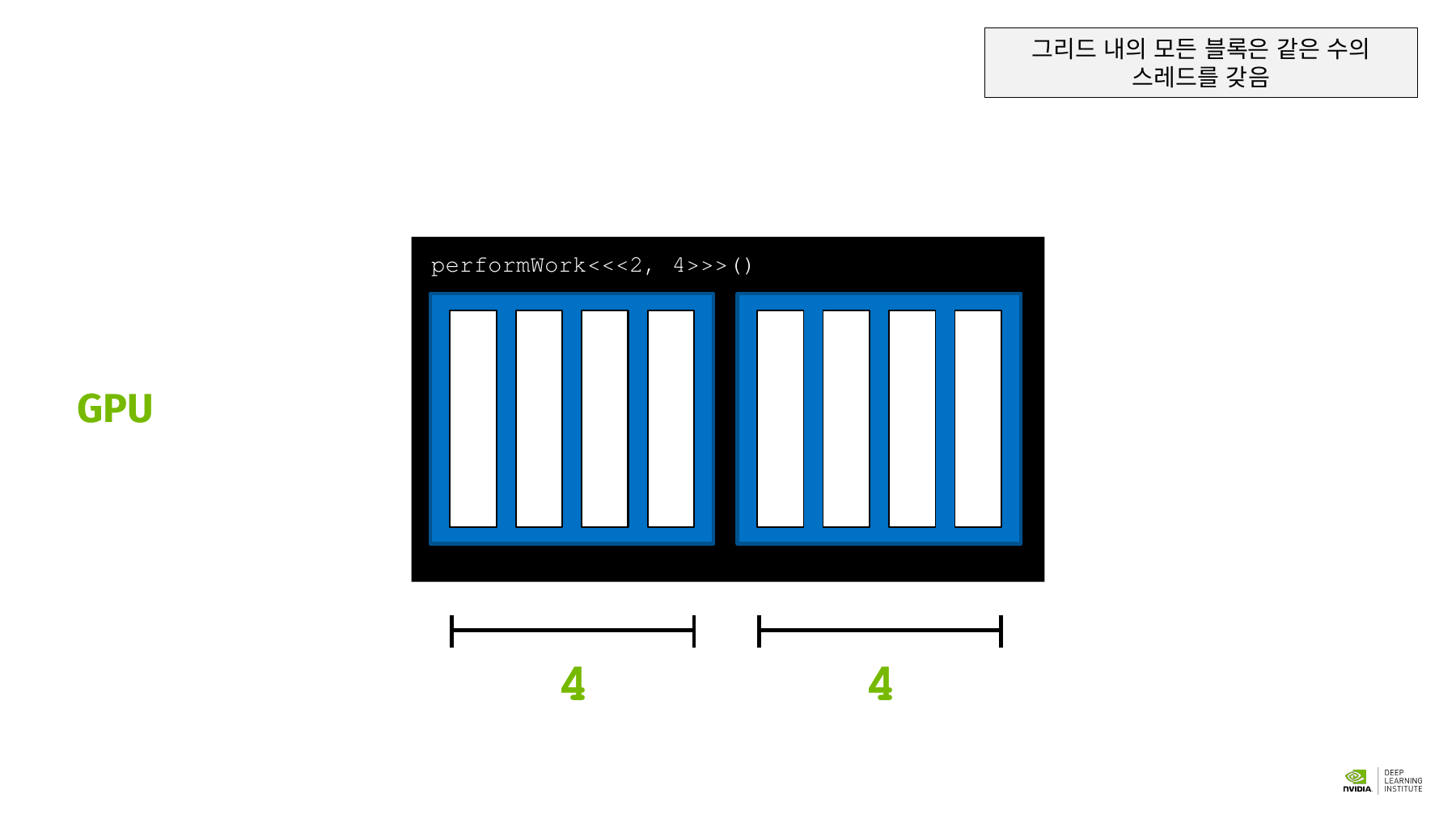

그리드 내의 모든 블록은 같은 수의 스레드를 갖음

performWork<<<2, 4>>>()

GPU
4
4